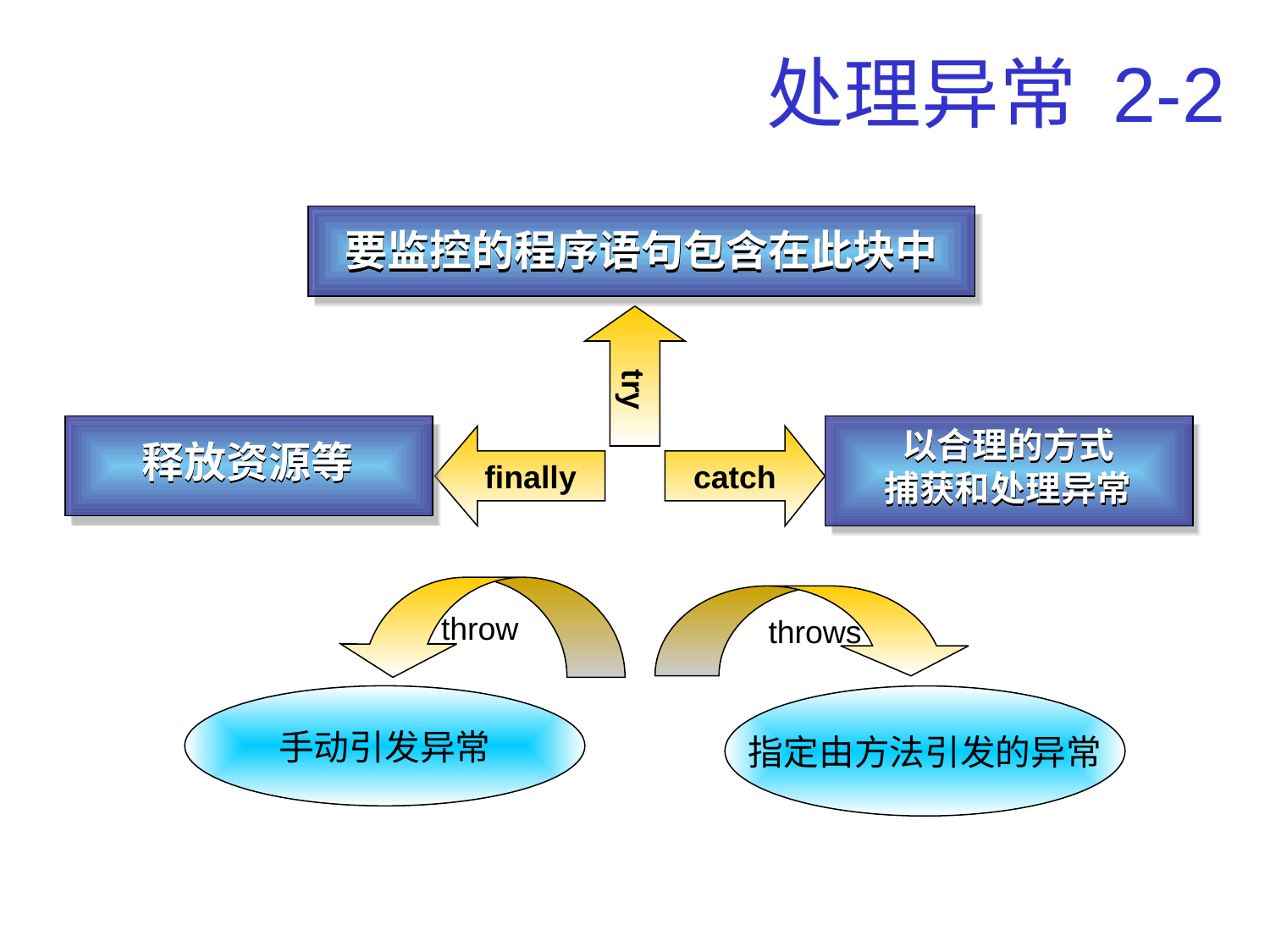

# 处理异常 2-2

要监控的程序语句包含在此块中
    try

释放资源等

以合理的方式
捕获和处理异常
finally
catch
throw
throws
手动引发异常
指定由方法引发的异常
5